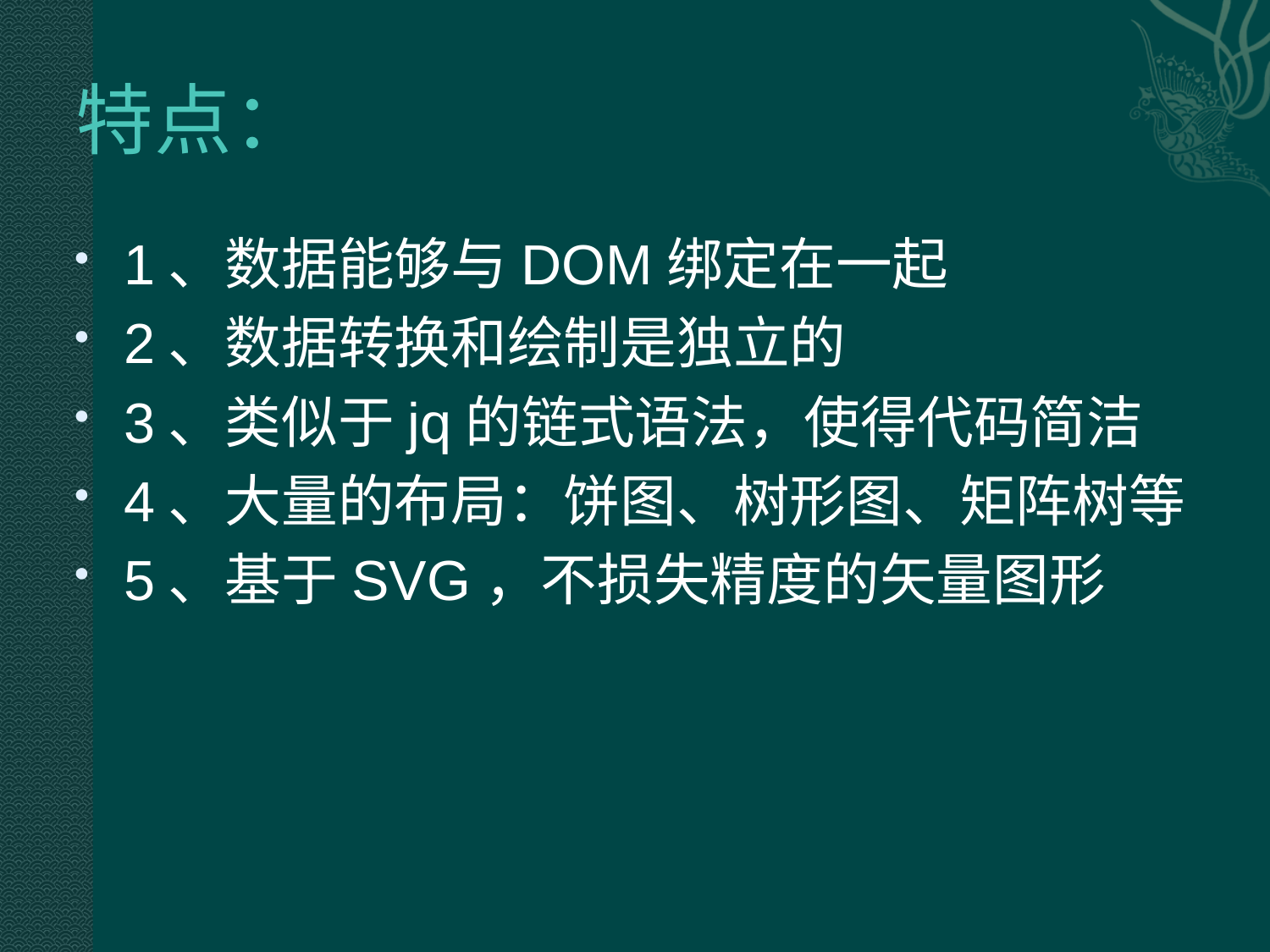

# 特点：
1、数据能够与DOM绑定在一起
2、数据转换和绘制是独立的
3、类似于jq的链式语法，使得代码简洁
4、大量的布局：饼图、树形图、矩阵树等
5、基于SVG，不损失精度的矢量图形